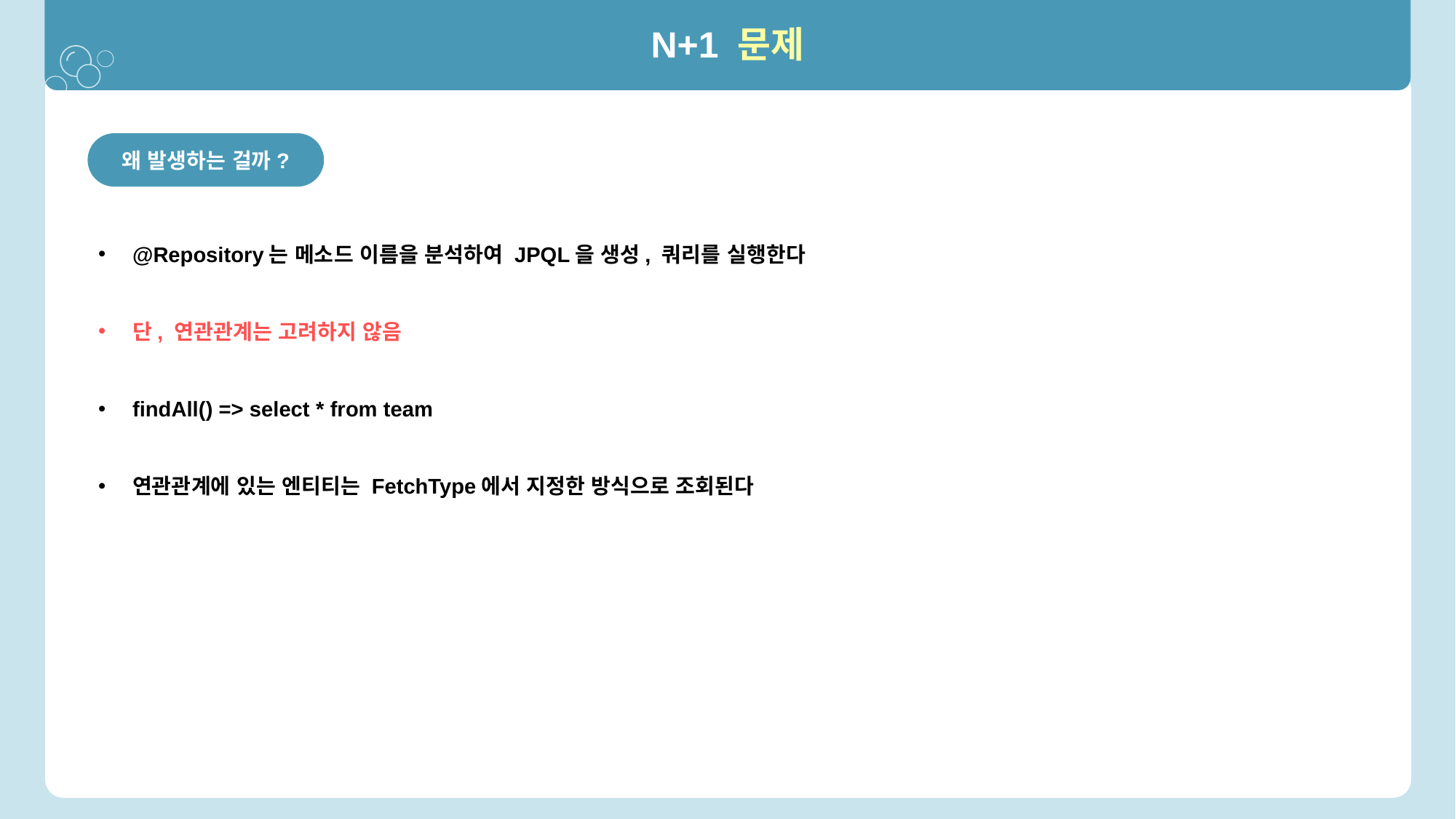

N+1 문제

왜 발생하는 걸까?
@Repository는 메소드 이름을 분석하여 JPQL을 생성, 쿼리를 실행한다
단, 연관관계는 고려하지 않음
findAll() => select * from team
연관관계에 있는 엔티티는 FetchType에서 지정한 방식으로 조회된다